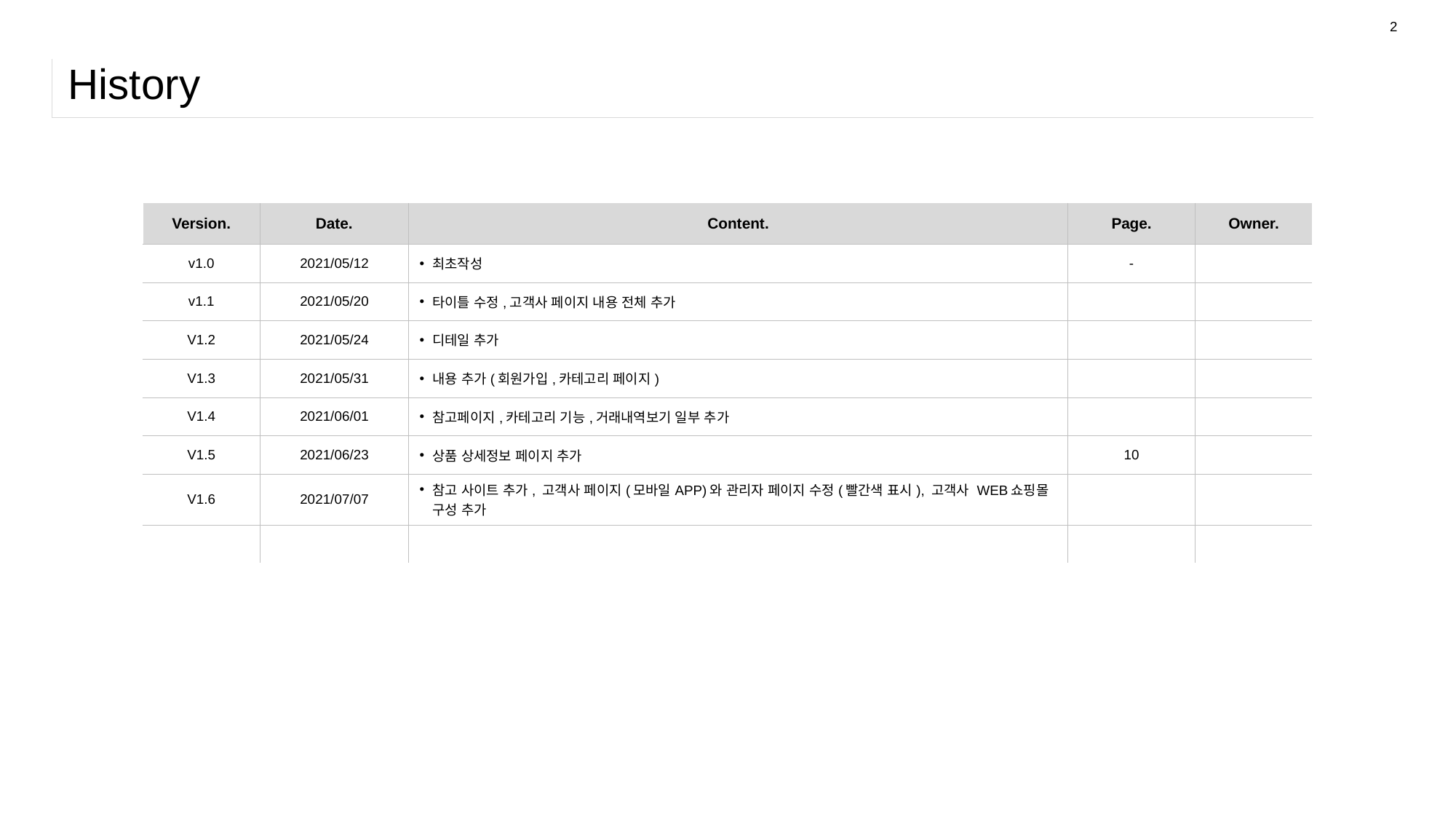

2
# History
| Version. | Date. | Content. | Page. | Owner. |
| --- | --- | --- | --- | --- |
| v1.0 | 2021/05/12 | 최초작성 | - |  |
| v1.1 | 2021/05/20 | 타이틀 수정,고객사 페이지 내용 전체 추가 |  |  |
| V1.2 | 2021/05/24 | 디테일 추가 |  |  |
| V1.3 | 2021/05/31 | 내용 추가(회원가입,카테고리 페이지) |  |  |
| V1.4 | 2021/06/01 | 참고페이지,카테고리 기능,거래내역보기 일부 추가 |  |  |
| V1.5 | 2021/06/23 | 상품 상세정보 페이지 추가 | 10 |  |
| V1.6 | 2021/07/07 | 참고 사이트 추가, 고객사 페이지(모바일APP)와 관리자 페이지 수정(빨간색 표시), 고객사 WEB쇼핑몰 구성 추가 |  |  |
|  |  |  |  |  |